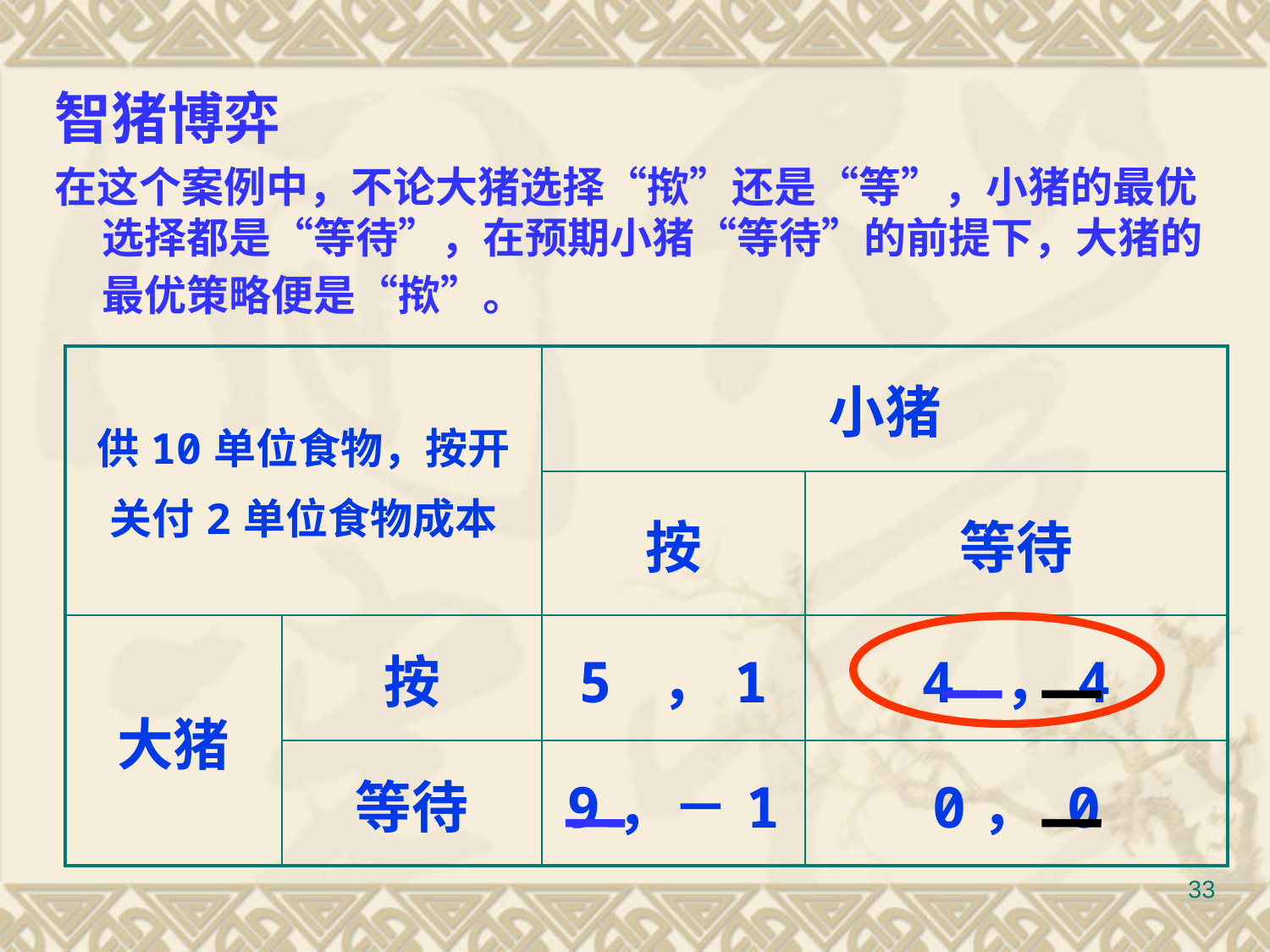

智猪博弈
在这个案例中，不论大猪选择“揿”还是“等”，小猪的最优选择都是“等待”，在预期小猪“等待”的前提下，大猪的最优策略便是“揿”。
| 供10单位食物，按开 关付2单位食物成本 |  | 小猪 |  |
| --- | --- | --- | --- |
|  |  | 按 | 等待 |
| 大猪 | 按 | 5 ，1 | 4 ，4 |
|  | 等待 | 9，－1 | 0， 0 |

33